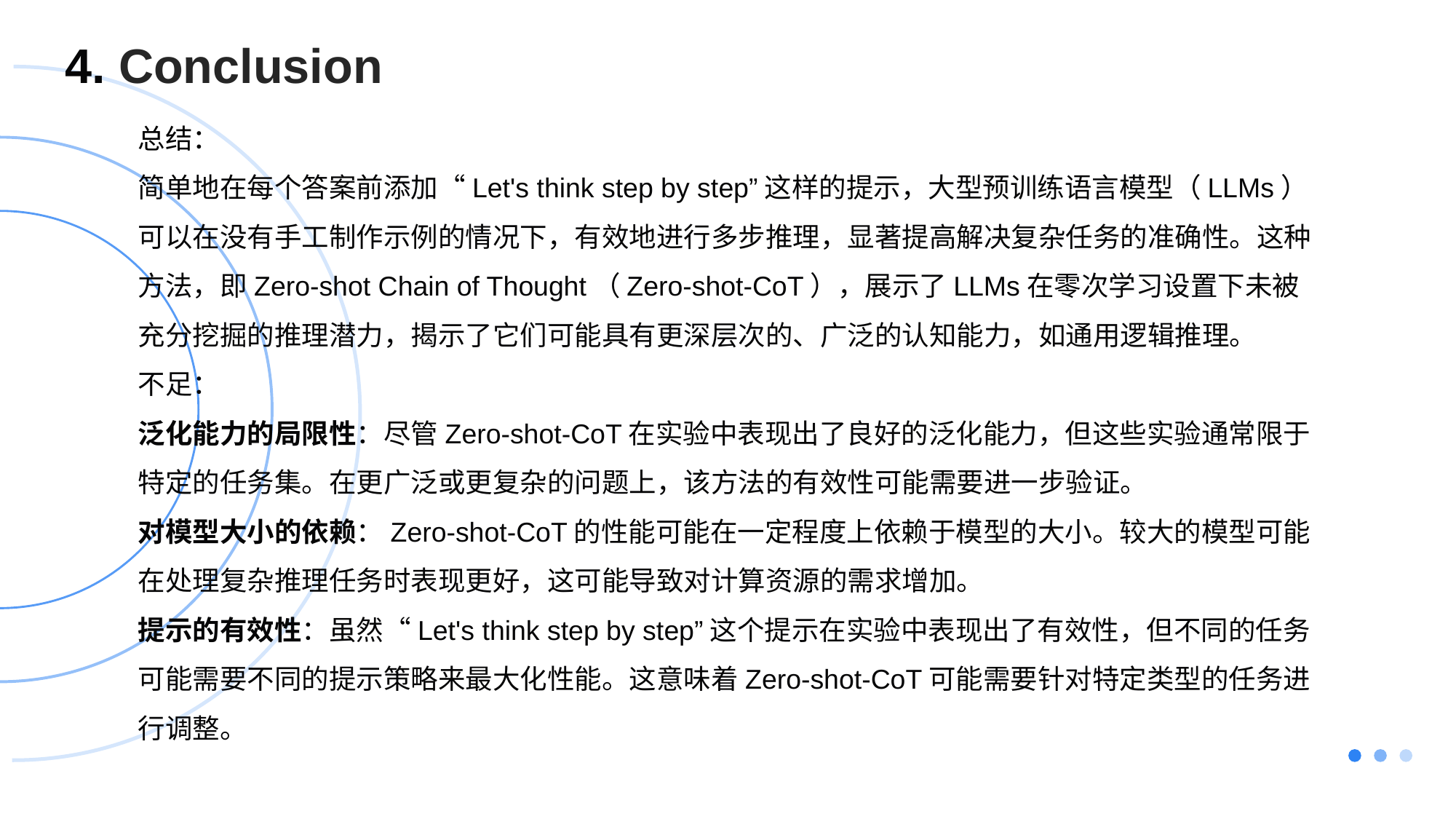

行业PPT模板http://www.1ppt.com/hangye/
4. Conclusion

总结：
简单地在每个答案前添加“Let's think step by step”这样的提示，大型预训练语言模型（LLMs）可以在没有手工制作示例的情况下，有效地进行多步推理，显著提高解决复杂任务的准确性。这种方法，即Zero-shot Chain of Thought（Zero-shot-CoT），展示了LLMs在零次学习设置下未被充分挖掘的推理潜力，揭示了它们可能具有更深层次的、广泛的认知能力，如通用逻辑推理。
不足：
泛化能力的局限性：尽管Zero-shot-CoT在实验中表现出了良好的泛化能力，但这些实验通常限于特定的任务集。在更广泛或更复杂的问题上，该方法的有效性可能需要进一步验证。
对模型大小的依赖：Zero-shot-CoT的性能可能在一定程度上依赖于模型的大小。较大的模型可能在处理复杂推理任务时表现更好，这可能导致对计算资源的需求增加。
提示的有效性：虽然“Let's think step by step”这个提示在实验中表现出了有效性，但不同的任务可能需要不同的提示策略来最大化性能。这意味着Zero-shot-CoT可能需要针对特定类型的任务进行调整。